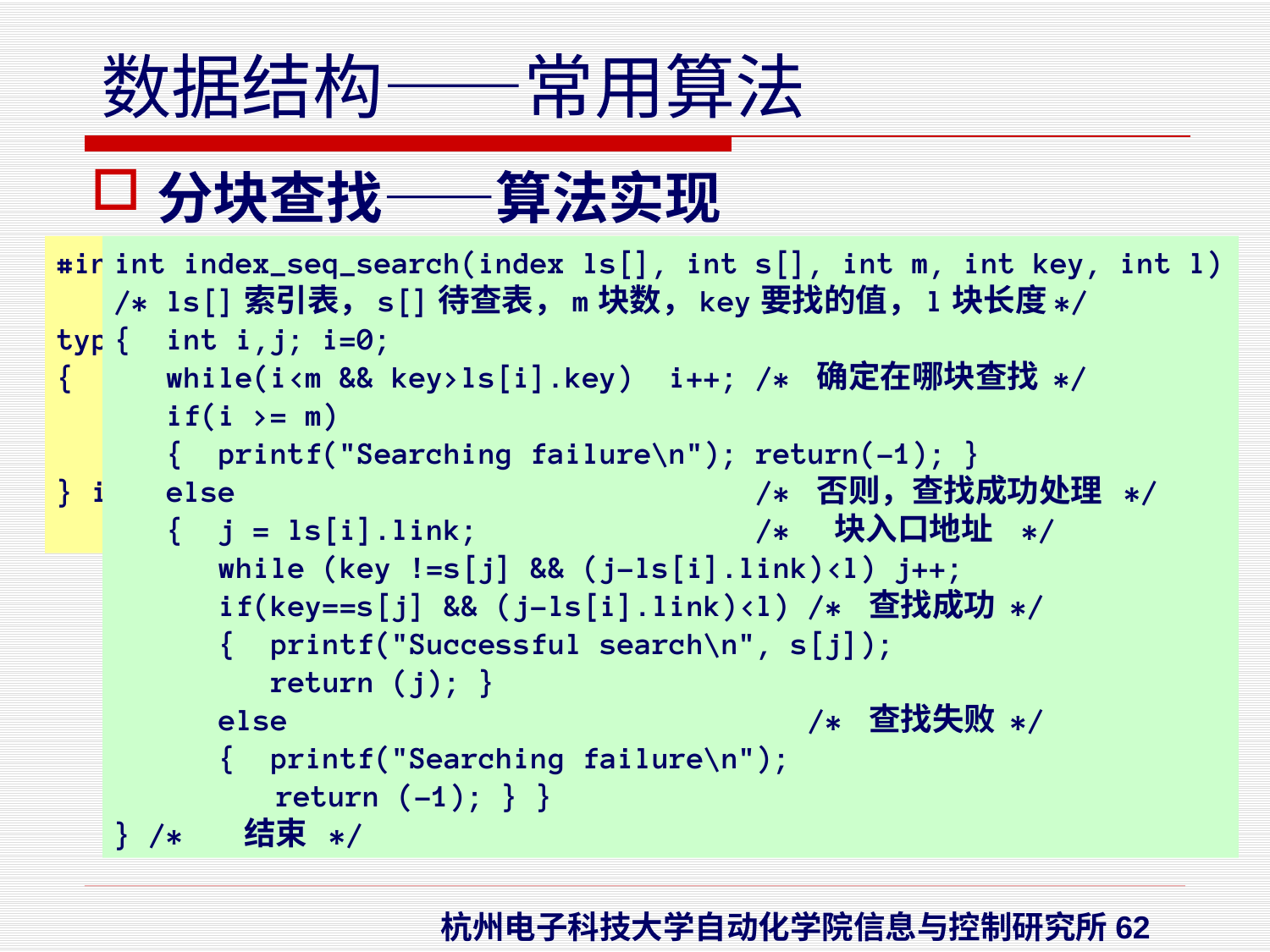

分块查找——算法实现
#include <stdio.h>

typedef struct
{
   int key;   /*  块最大值       */
   int link;  /*  指向块入口地址 */
} index;

int index_seq_search(index ls[], int s[], int m, int key, int l)
/* ls[]索引表，s[]待查表，m块数，key要找的值，l块长度*/
{  int i,j; i=0;
   while(i<m && key>ls[i].key)  i++; /* 确定在哪块查找 */
   if(i >= m)
   {  printf("Searching failure\n"); return(-1); }
   else                              /* 否则，查找成功处理  */
   {  j = ls[i].link;                /*  块入口地址   */
      while (key !=s[j] && (j-ls[i].link)<l) j++;
      if(key==s[j] && (j-ls[i].link)<l) /* 查找成功 */
      {  printf("Successful search\n", s[j]);
         return (j); }
      else                              /* 查找失败 */
      {  printf("Searching failure\n");
   	  return (-1); } }
} /*   结束  */